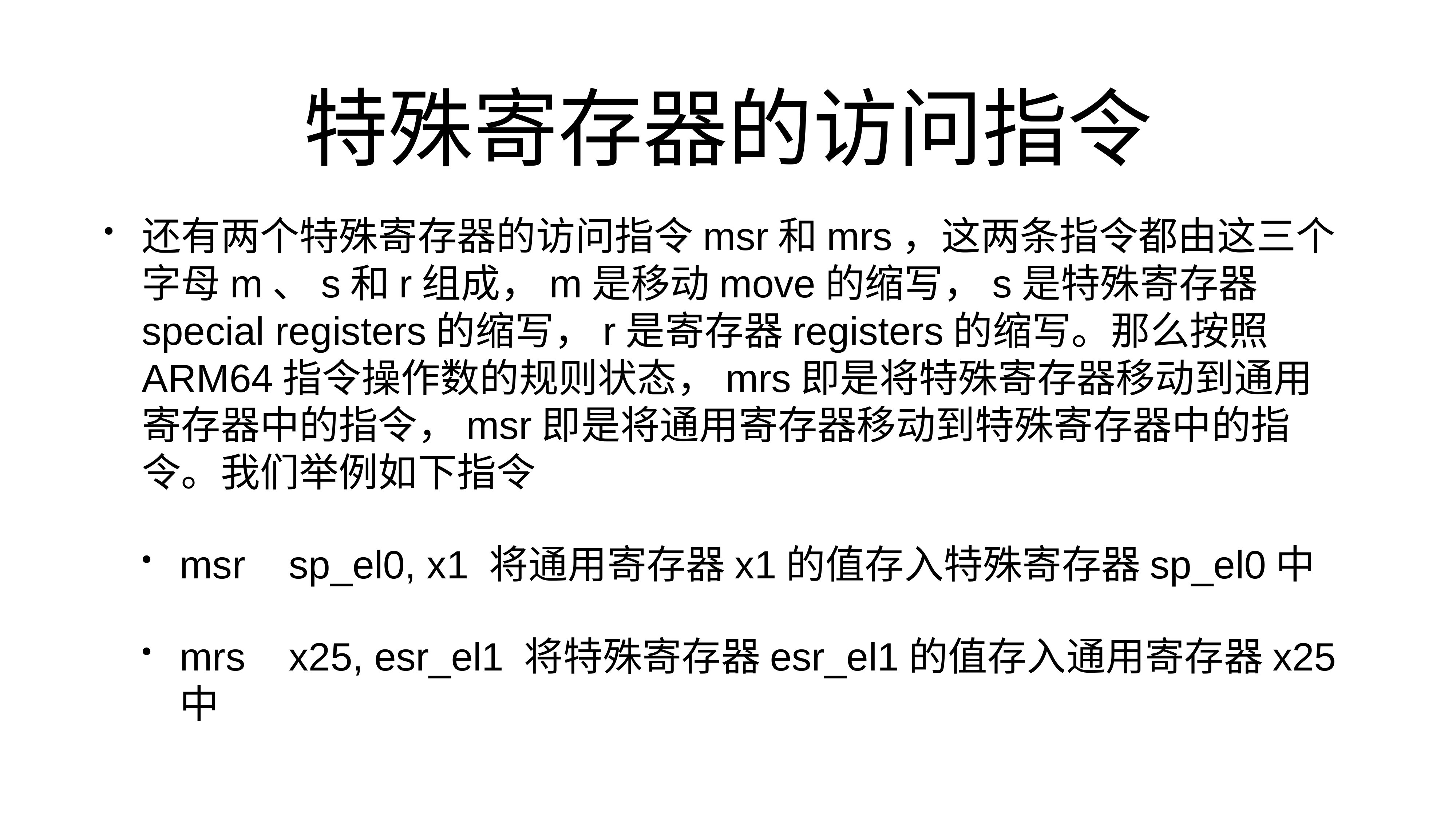

# 特殊寄存器的访问指令
还有两个特殊寄存器的访问指令msr和mrs，这两条指令都由这三个字母m、s和r组成，m是移动move的缩写，s是特殊寄存器special registers的缩写，r是寄存器registers的缩写。那么按照ARM64指令操作数的规则状态，mrs即是将特殊寄存器移动到通用寄存器中的指令，msr即是将通用寄存器移动到特殊寄存器中的指令。我们举例如下指令
msr	sp_el0, x1 将通用寄存器x1的值存入特殊寄存器sp_el0中
mrs	x25, esr_el1 将特殊寄存器esr_el1的值存入通用寄存器x25中